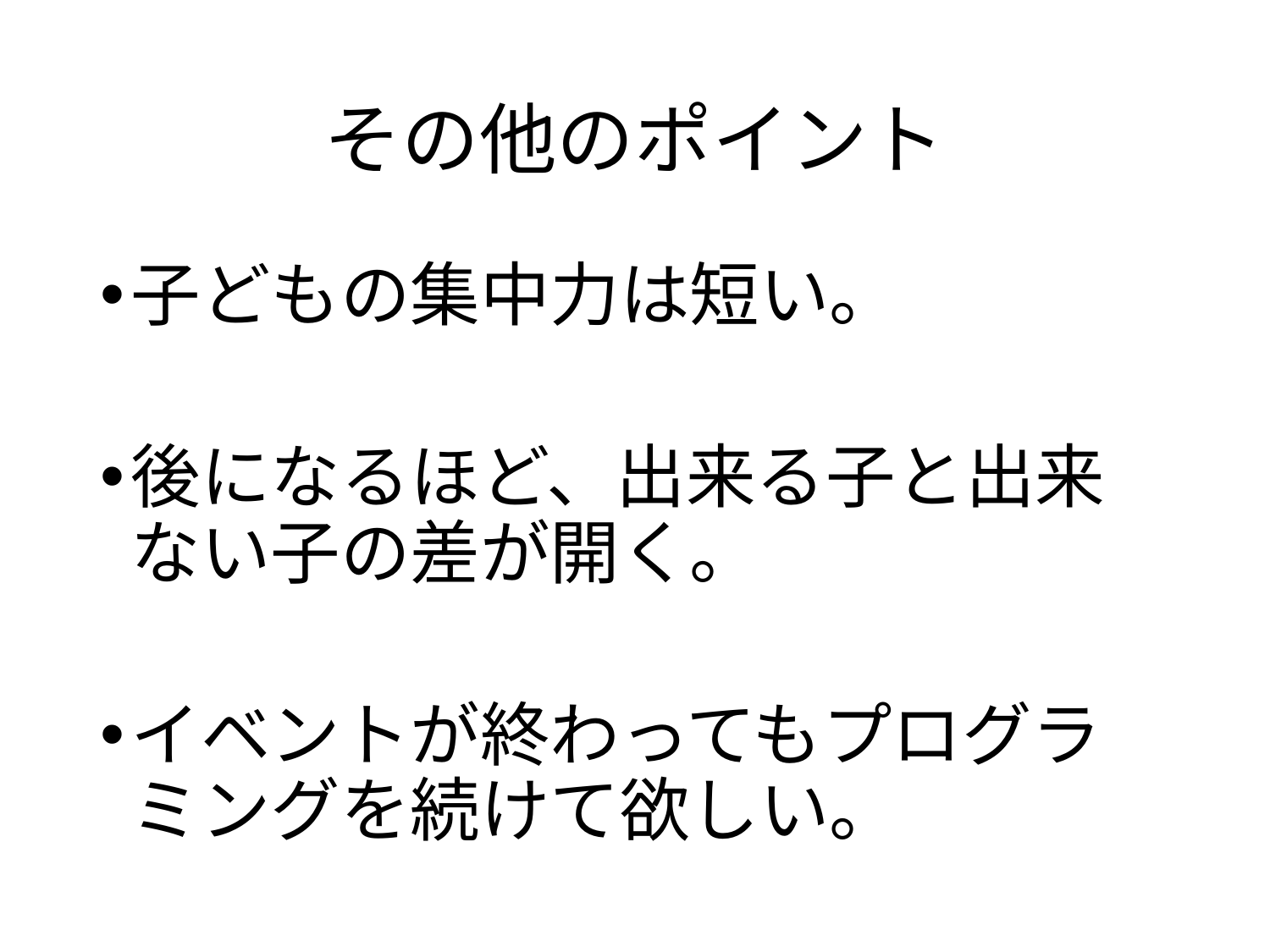

# その他のポイント
子どもの集中力は短い。

後になるほど、出来る子と出来ない子の差が開く。

イベントが終わってもプログラミングを続けて欲しい。